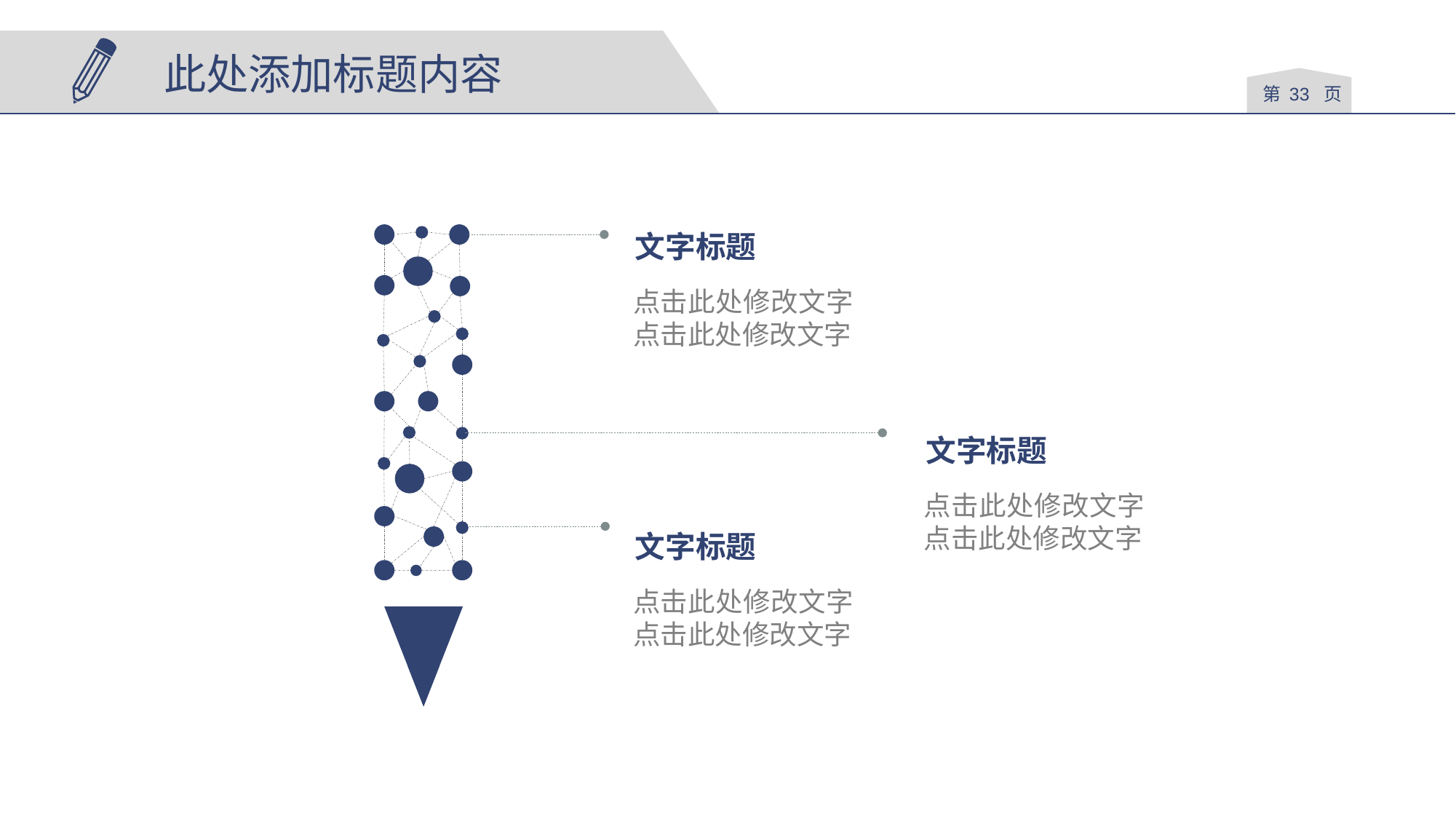

此处添加标题内容

第 33  页
文字标题

点击此处修改文字点击此处修改文字
文字标题
点击此处修改文字点击此处修改文字
文字标题
点击此处修改文字点击此处修改文字